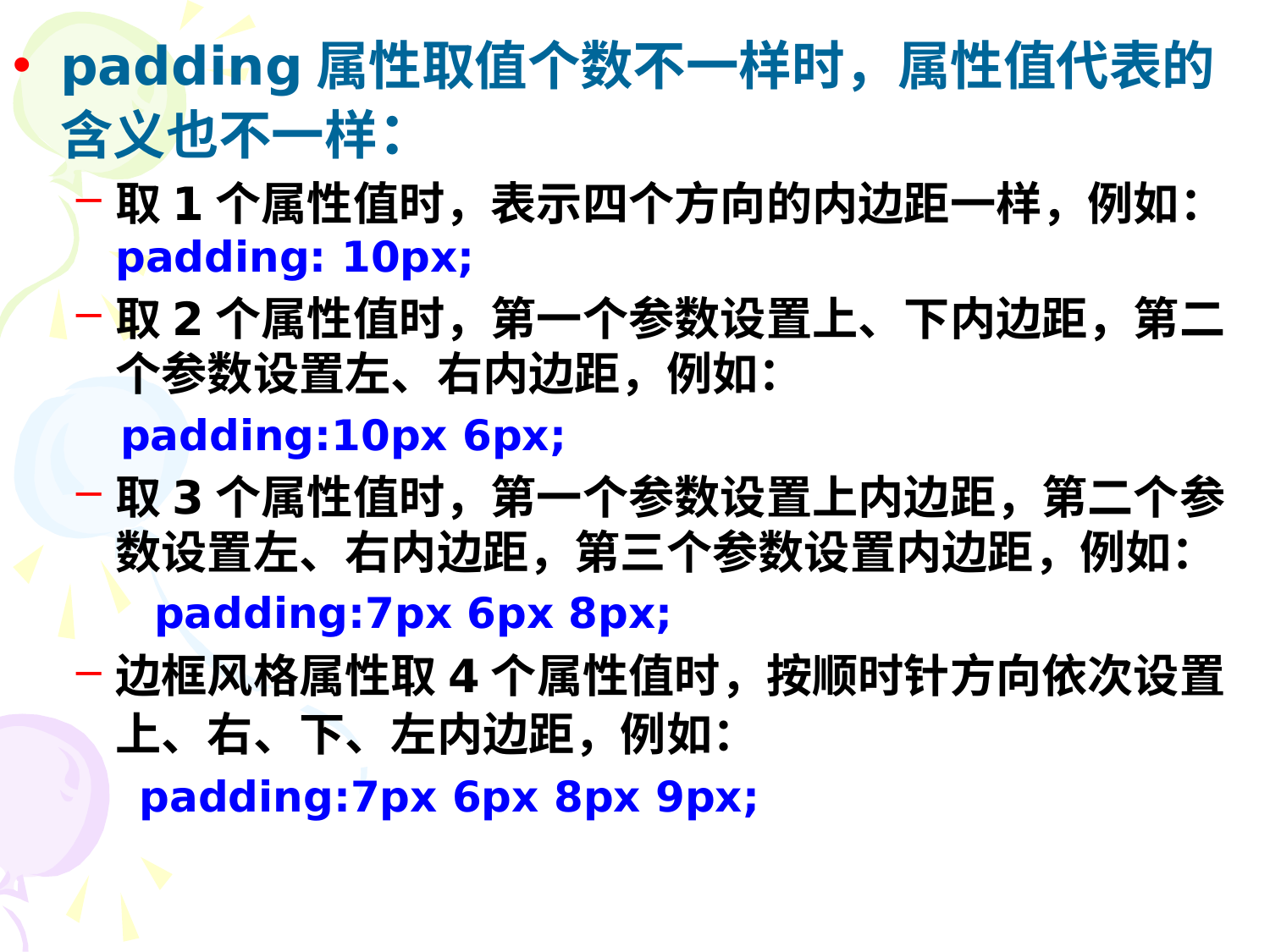

padding属性取值个数不一样时，属性值代表的含义也不一样：
取1个属性值时，表示四个方向的内边距一样，例如： padding: 10px;
取2个属性值时，第一个参数设置上、下内边距，第二个参数设置左、右内边距，例如：
   padding:10px 6px;
取3个属性值时，第一个参数设置上内边距，第二个参数设置左、右内边距，第三个参数设置内边距，例如：
 padding:7px 6px 8px;
边框风格属性取4个属性值时，按顺时针方向依次设置上、右、下、左内边距，例如：
padding:7px 6px 8px 9px;